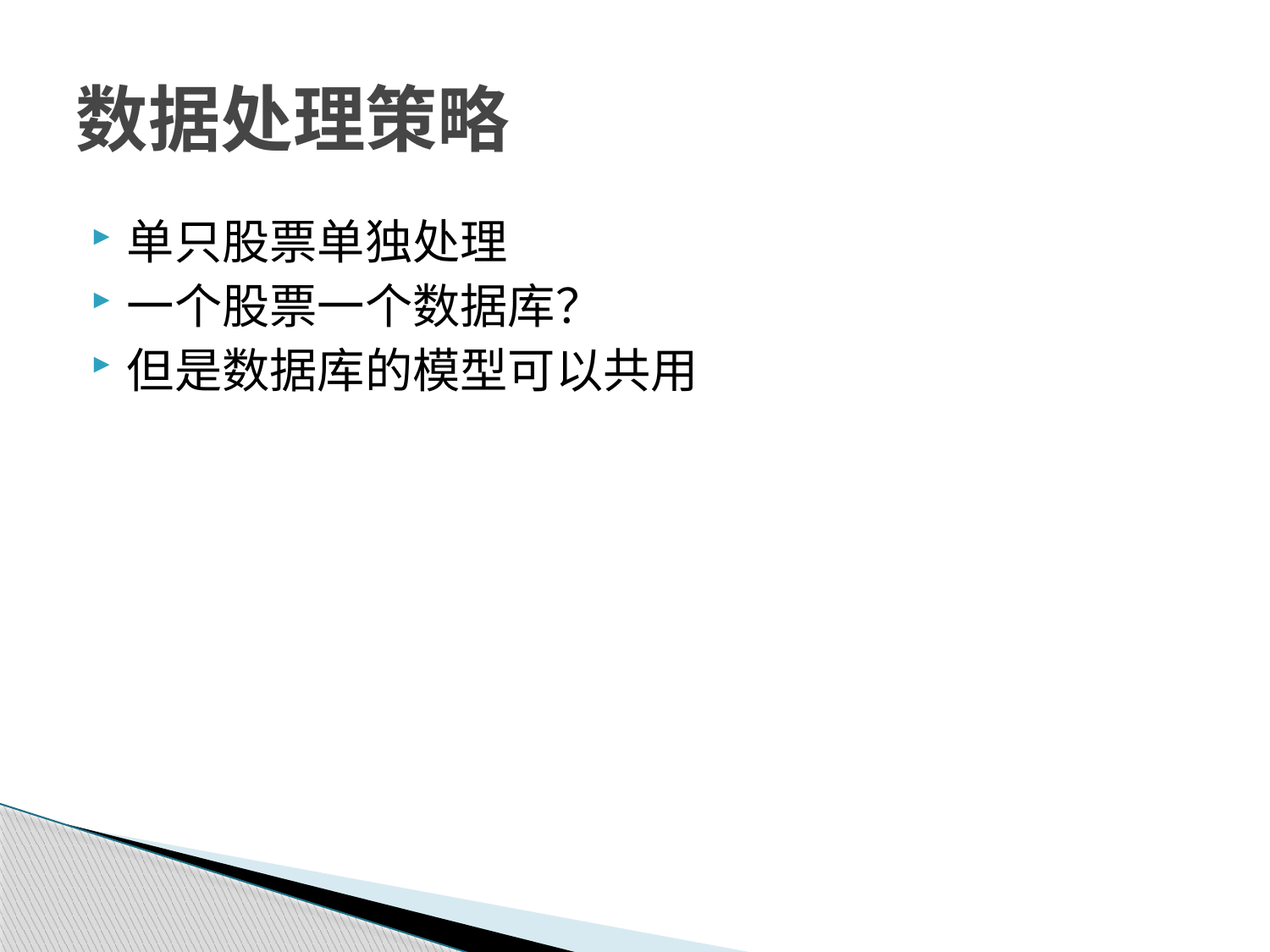

# 数据处理策略
单只股票单独处理
一个股票一个数据库？
但是数据库的模型可以共用